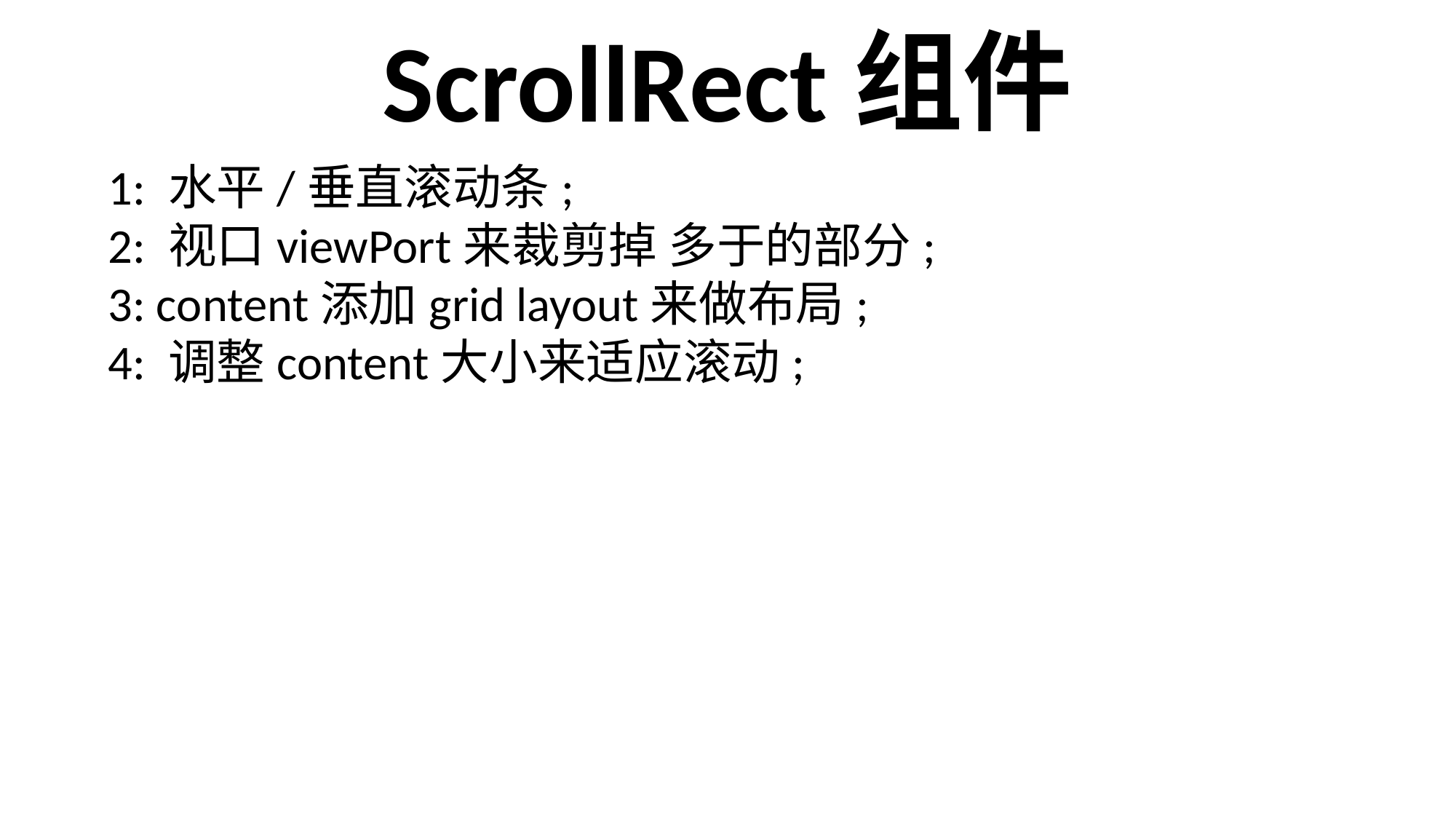

ScrollRect组件
1: 水平/垂直滚动条;
2: 视口viewPort来裁剪掉 多于的部分;
3: content添加grid layout来做布局;
4: 调整content大小来适应滚动;
3